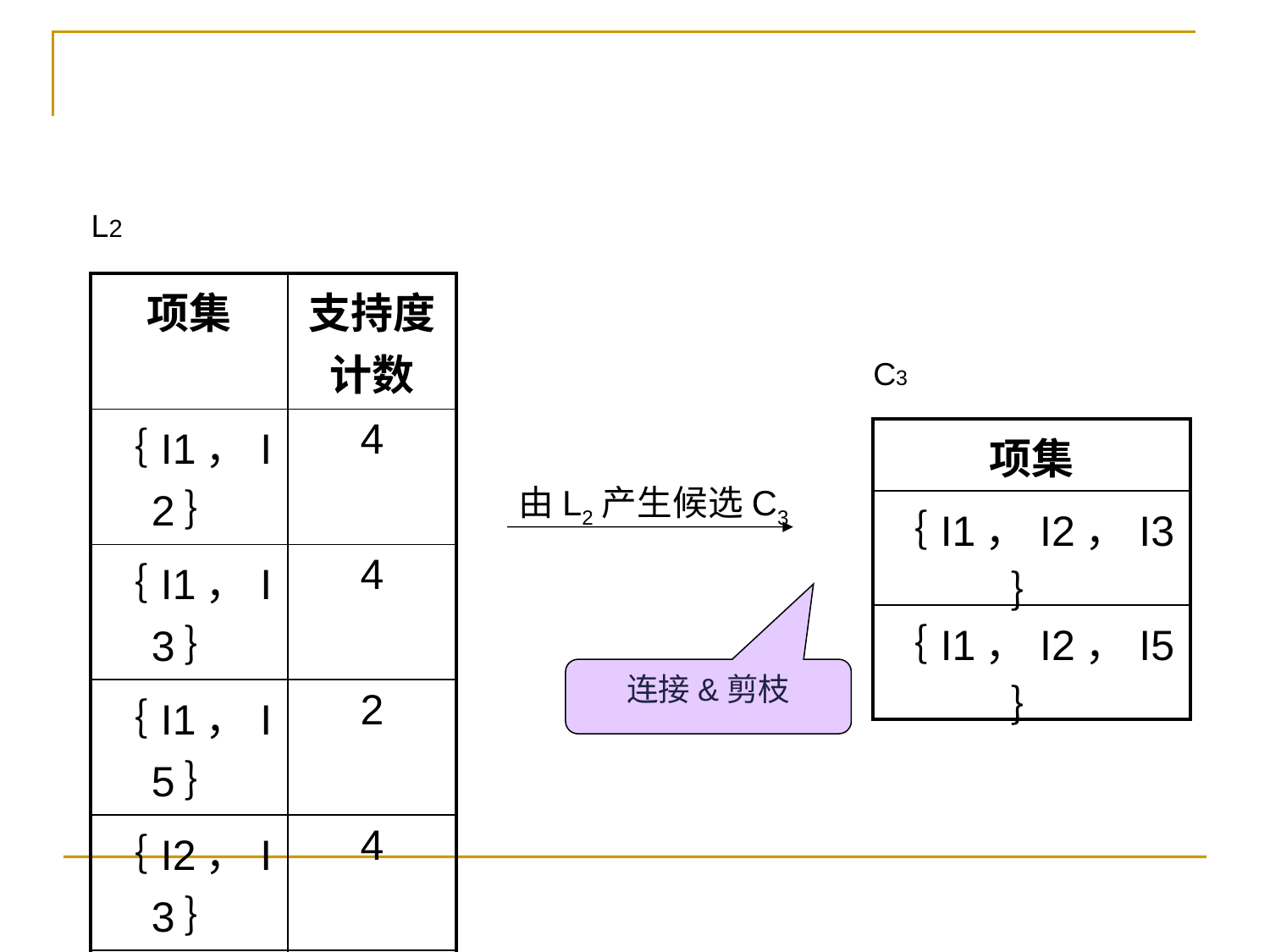

L2
| 项集 | 支持度计数 |
| --- | --- |
| ｛I1，I2｝ | 4 |
| ｛I1，I3｝ | 4 |
| ｛I1，I5｝ | 2 |
| ｛I2，I3｝ | 4 |
| ｛I2，I4｝ | 2 |
| ｛I2，I5｝ | 2 |
C3
| 项集 |
| --- |
| ｛I1，I2，I3｝ |
| ｛I1，I2，I5｝ |
由L2产生候选C3

连接&剪枝